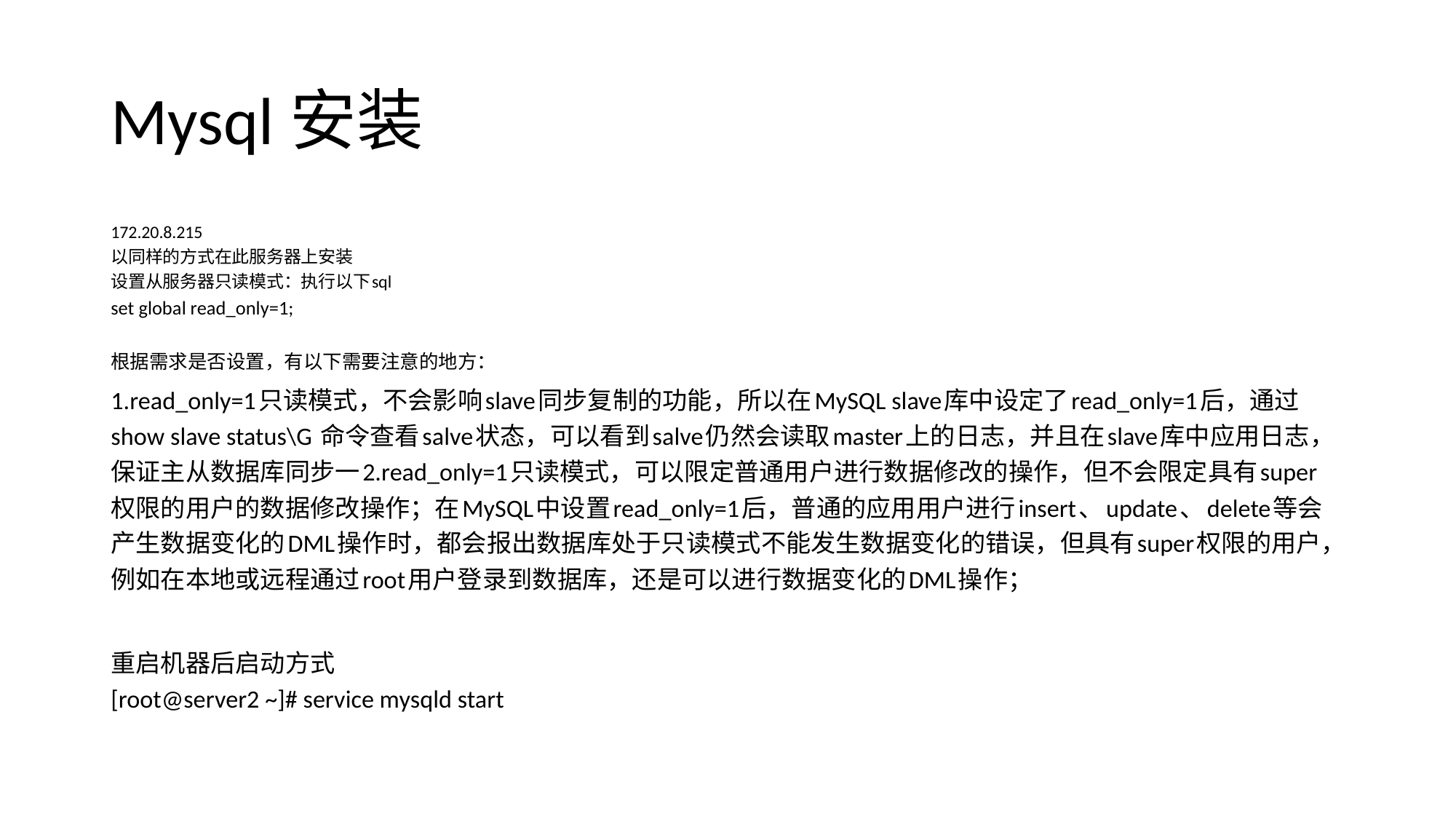

# Mysql安装
172.20.8.215
以同样的方式在此服务器上安装
设置从服务器只读模式：执行以下sql
set global read_only=1;

根据需求是否设置，有以下需要注意的地方：
1.read_only=1只读模式，不会影响slave同步复制的功能，所以在MySQL slave库中设定了read_only=1后，通过 show slave status\G 命令查看salve状态，可以看到salve仍然会读取master上的日志，并且在slave库中应用日志，保证主从数据库同步一2.read_only=1只读模式，可以限定普通用户进行数据修改的操作，但不会限定具有super权限的用户的数据修改操作；在MySQL中设置read_only=1后，普通的应用用户进行insert、update、delete等会产生数据变化的DML操作时，都会报出数据库处于只读模式不能发生数据变化的错误，但具有super权限的用户，例如在本地或远程通过root用户登录到数据库，还是可以进行数据变化的DML操作；

重启机器后启动方式
[root@server2 ~]# service mysqld start